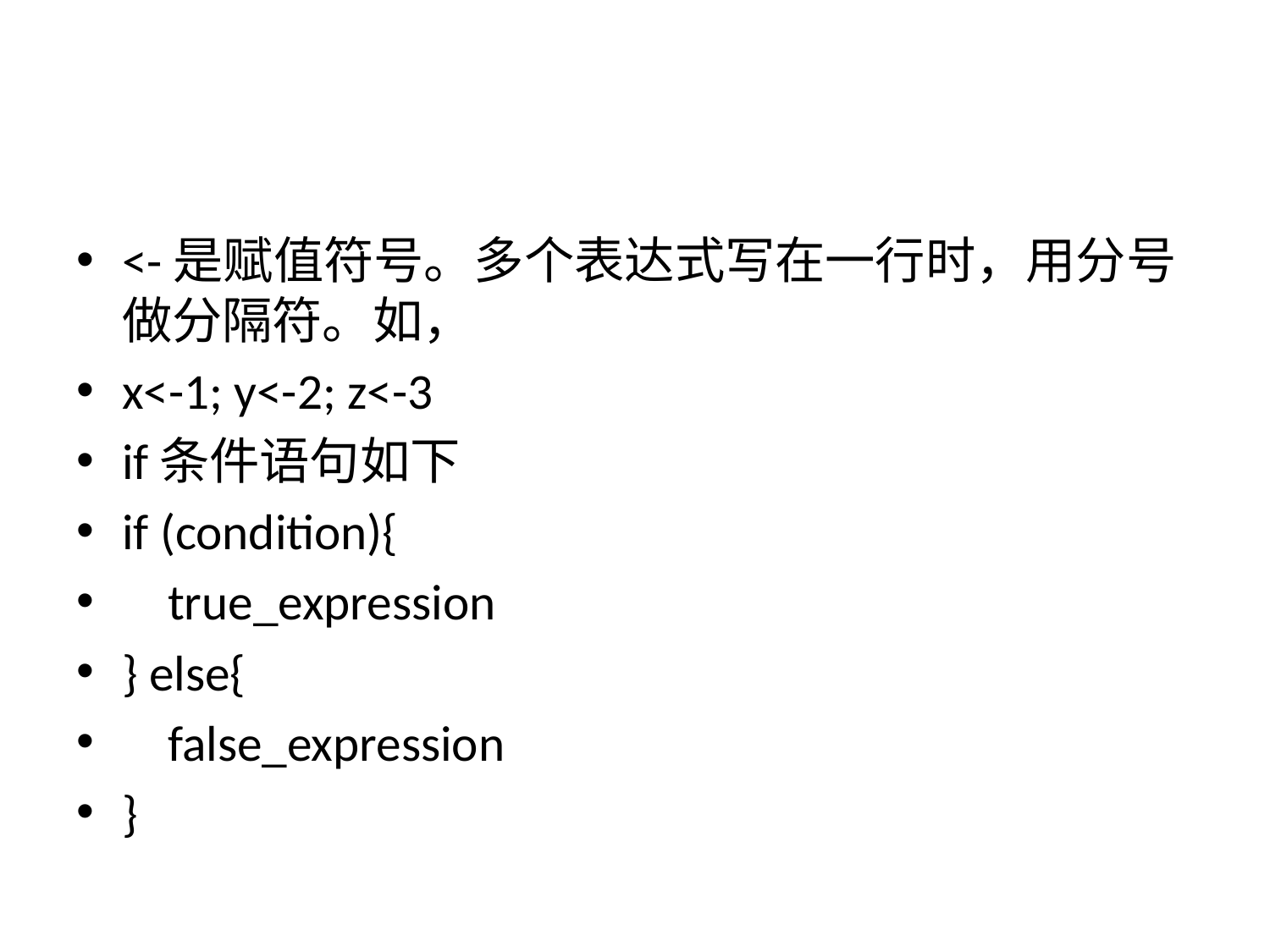

#
<-是赋值符号。多个表达式写在一行时，用分号做分隔符。如，
x<-1; y<-2; z<-3
if条件语句如下
if (condition){
    true_expression
} else{
    false_expression
}